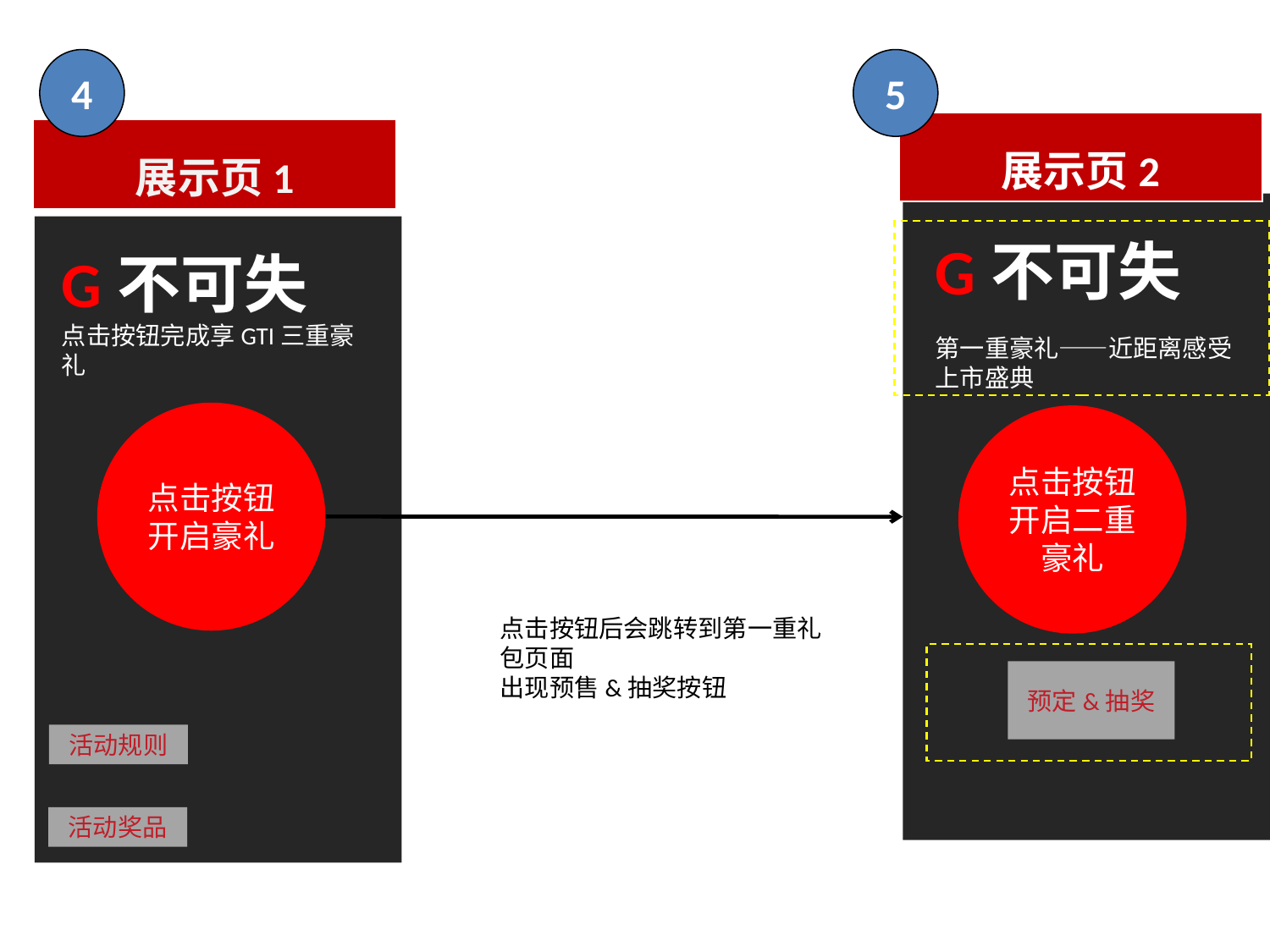

4
5
展示页2
展示页1

G不可失

第一重豪礼——近距离感受上市盛典
预定&抽奖

G不可失
点击按钮完成享GTI三重豪礼

点击按钮开启豪礼
活动规则
活动奖品

点击按钮开启二重豪礼
点击按钮后会跳转到第一重礼包页面
出现预售&抽奖按钮